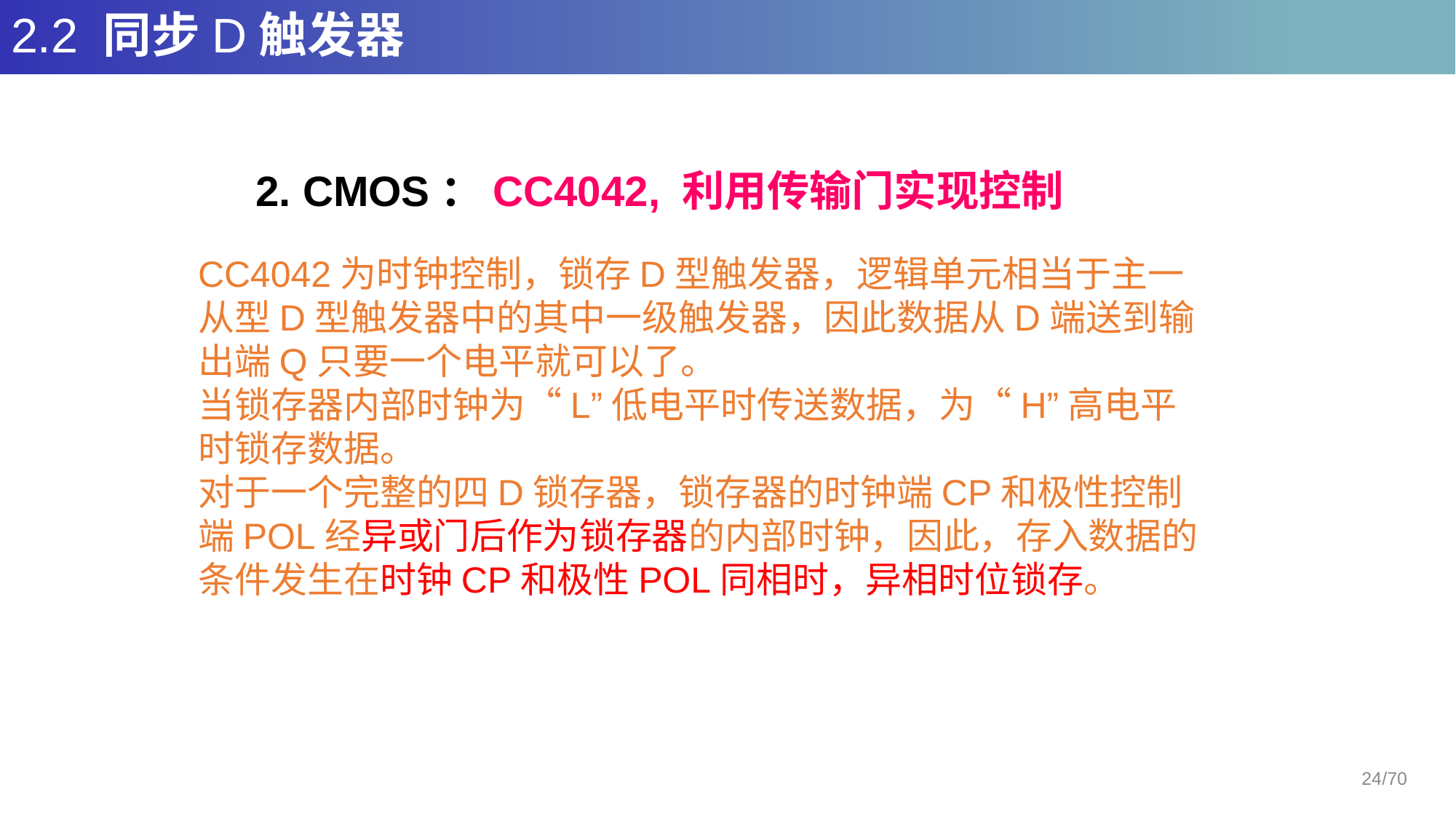

# 2.2 同步D触发器
2. CMOS：CC4042, 利用传输门实现控制
CC4042为时钟控制，锁存D型触发器，逻辑单元相当于主一从型D型触发器中的其中一级触发器，因此数据从D端送到输出端Q只要一个电平就可以了。
当锁存器内部时钟为“L”低电平时传送数据，为“H”高电平时锁存数据。
对于一个完整的四D锁存器，锁存器的时钟端CP和极性控制端POL经异或门后作为锁存器的内部时钟，因此，存入数据的条件发生在时钟CP和极性POL同相时，异相时位锁存。
24/70